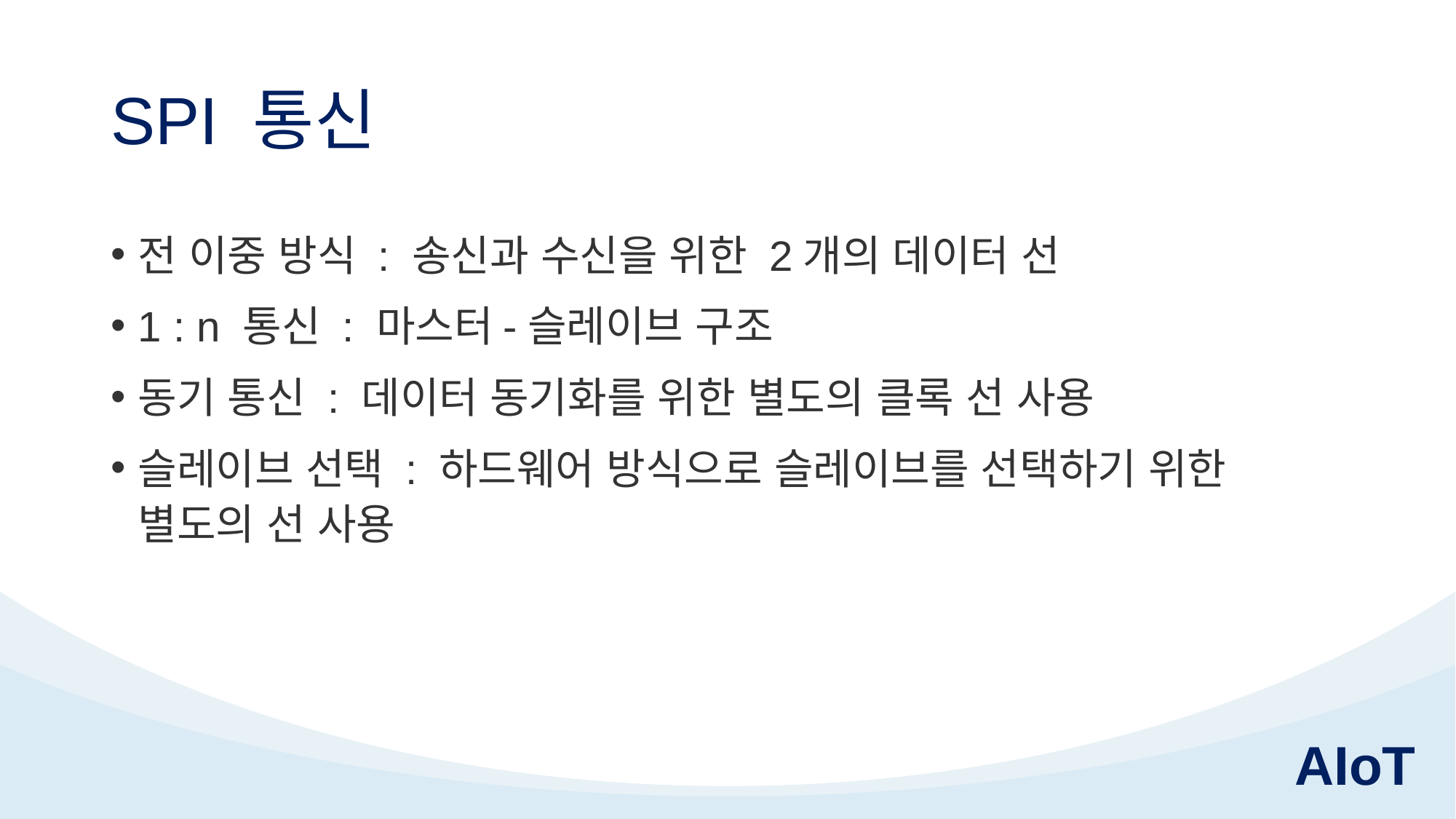

# SPI 통신
전 이중 방식 : 송신과 수신을 위한 2개의 데이터 선
1 : n 통신 : 마스터-슬레이브 구조
동기 통신 : 데이터 동기화를 위한 별도의 클록 선 사용
슬레이브 선택 : 하드웨어 방식으로 슬레이브를 선택하기 위한 별도의 선 사용